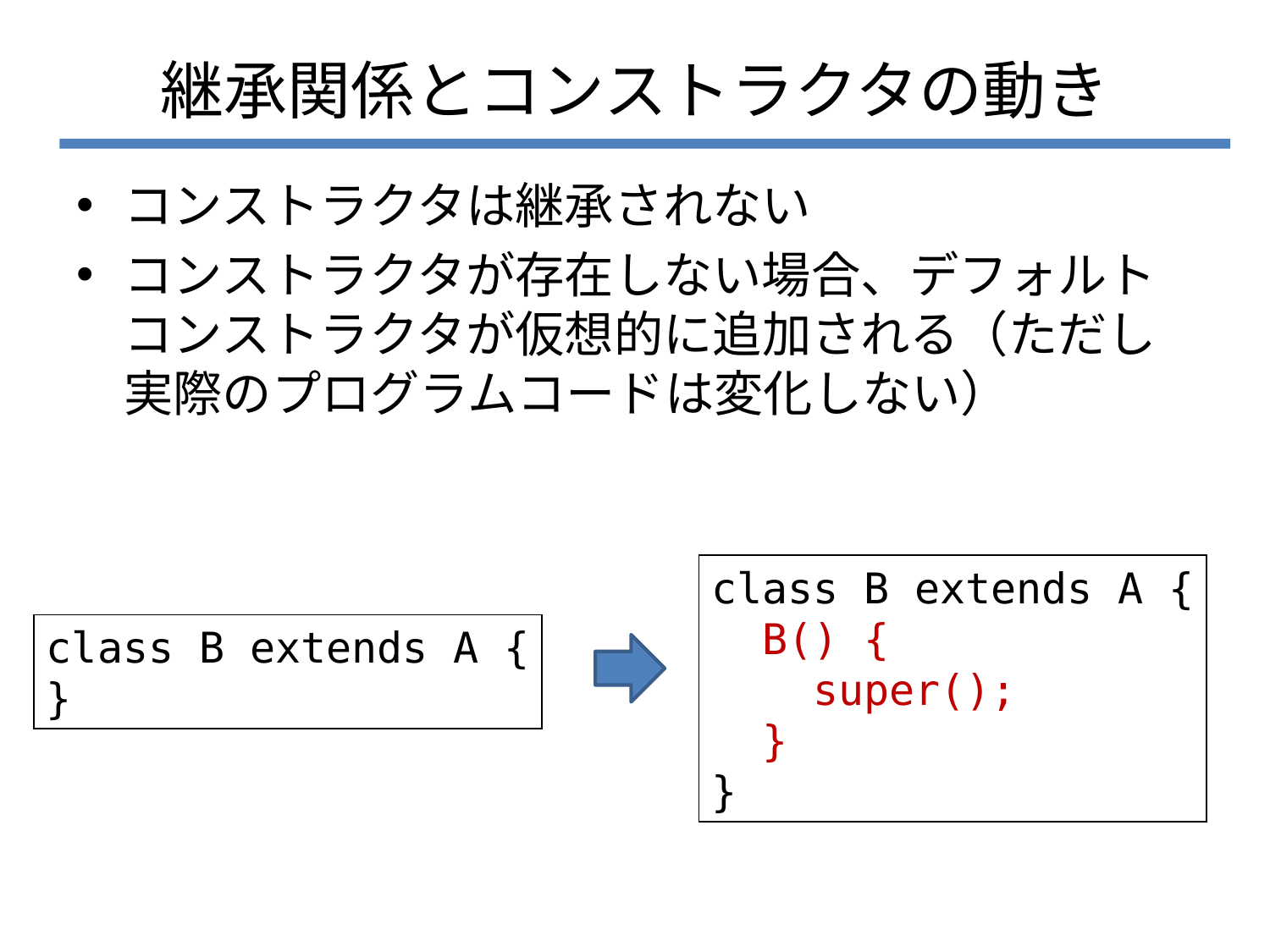

# 継承関係とコンストラクタの動き
コンストラクタは継承されない
コンストラクタが存在しない場合、デフォルトコンストラクタが仮想的に追加される（ただし実際のプログラムコードは変化しない）
class B extends A {
  B() {
    super();
  }
}
class B extends A {
}